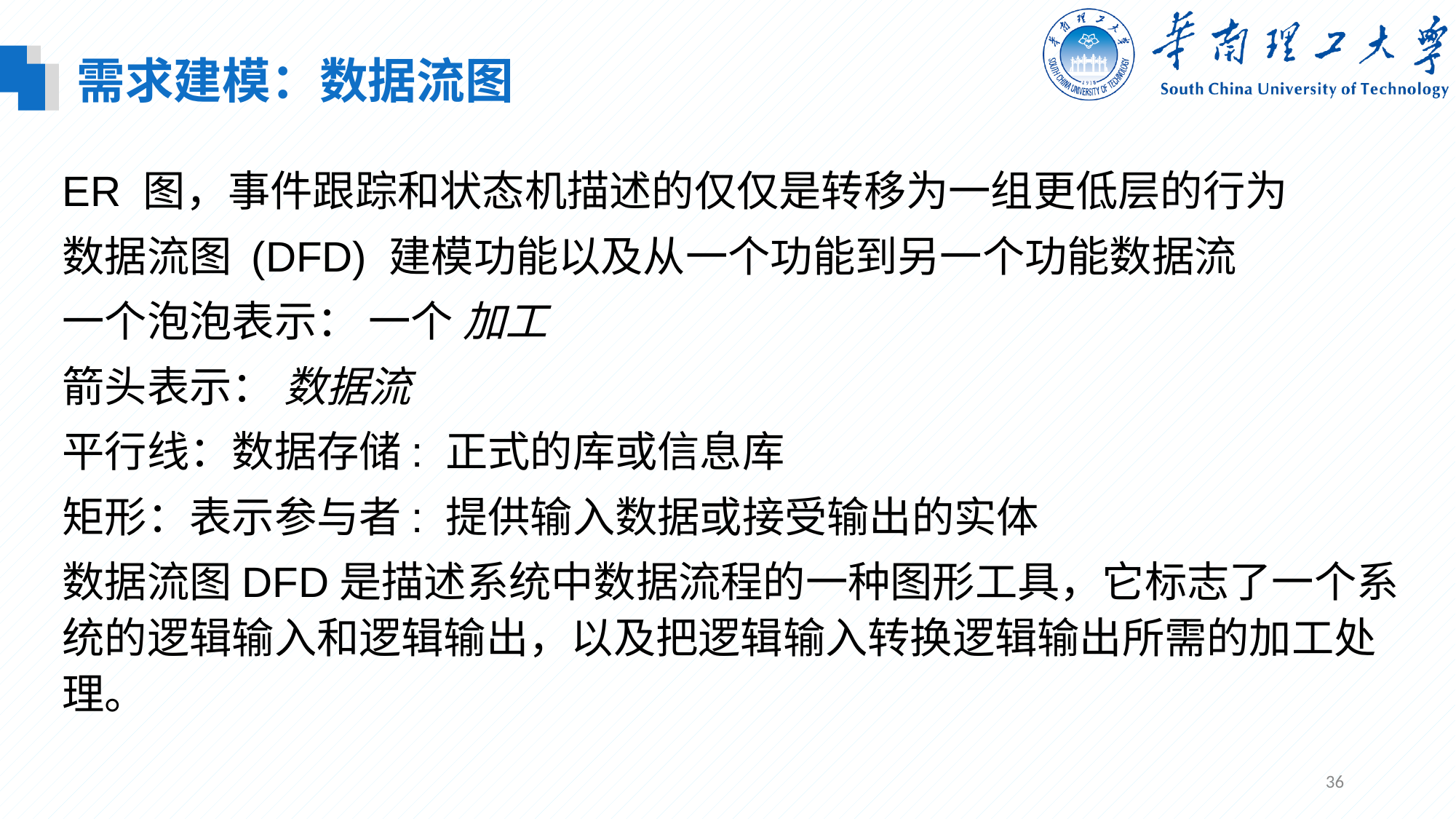

需求建模：数据流图
ER 图，事件跟踪和状态机描述的仅仅是转移为一组更低层的行为
数据流图 (DFD) 建模功能以及从一个功能到另一个功能数据流
一个泡泡表示： 一个 加工
箭头表示： 数据流
平行线：数据存储: 正式的库或信息库
矩形：表示参与者: 提供输入数据或接受输出的实体
数据流图DFD是描述系统中数据流程的一种图形工具，它标志了一个系统的逻辑输入和逻辑输出，以及把逻辑输入转换逻辑输出所需的加工处理。
36